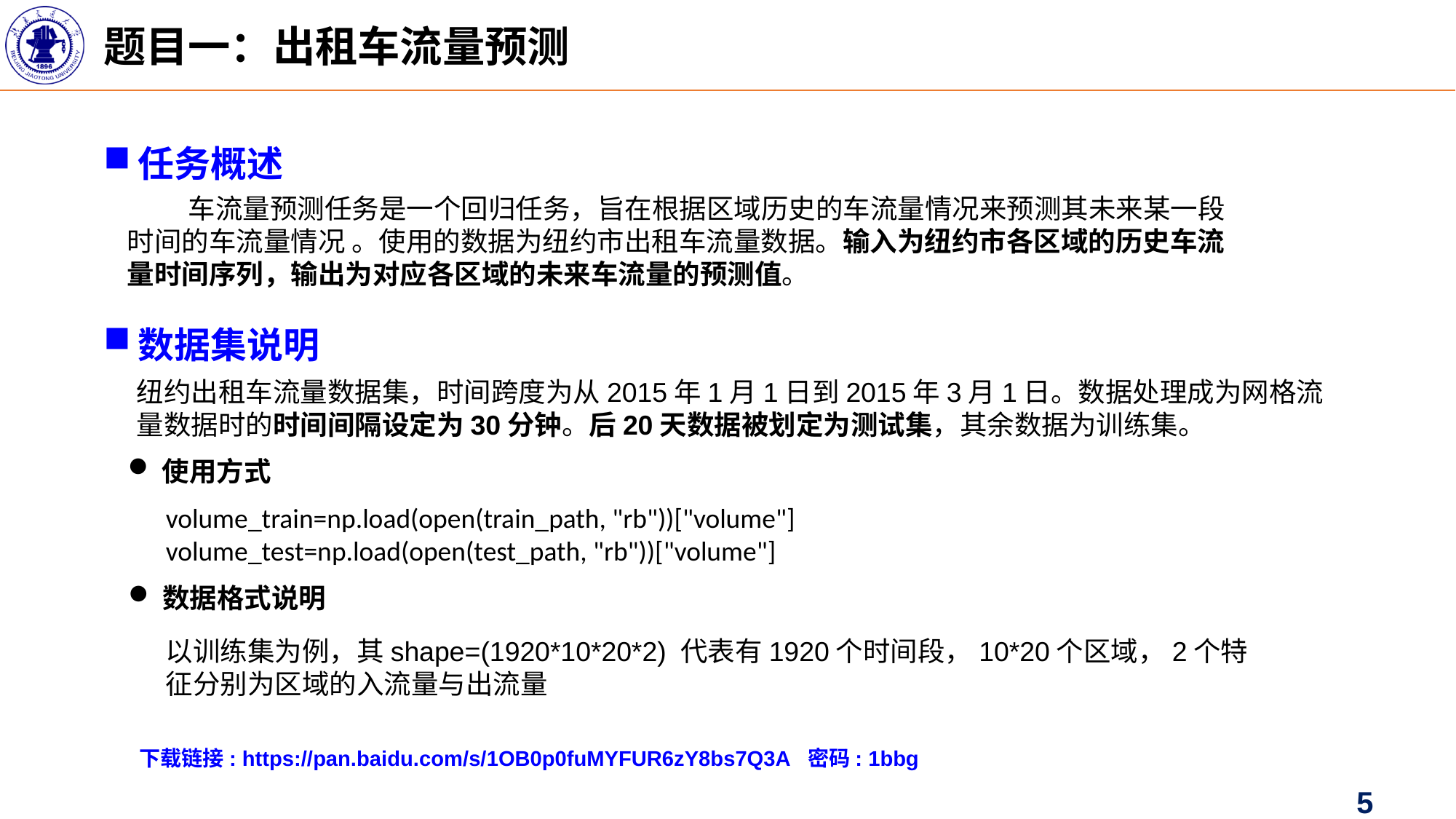

题目一：出租车流量预测
任务概述
    车流量预测任务是一个回归任务，旨在根据区域历史的车流量情况来预测其未来某一段时间的车流量情况 。使用的数据为纽约市出租车流量数据。输入为纽约市各区域的历史车流量时间序列，输出为对应各区域的未来车流量的预测值。
数据集说明
纽约出租车流量数据集，时间跨度为从2015年1月1日到2015年3月1日。数据处理成为网格流量数据时的时间间隔设定为30分钟。后20天数据被划定为测试集，其余数据为训练集。
使用方式
volume_train=np.load(open(train_path, "rb"))["volume"]
volume_test=np.load(open(test_path, "rb"))["volume"]
数据格式说明
以训练集为例，其shape=(1920*10*20*2) 代表有1920个时间段，10*20个区域，2个特征分别为区域的入流量与出流量
下载链接: https://pan.baidu.com/s/1OB0p0fuMYFUR6zY8bs7Q3A  密码: 1bbg